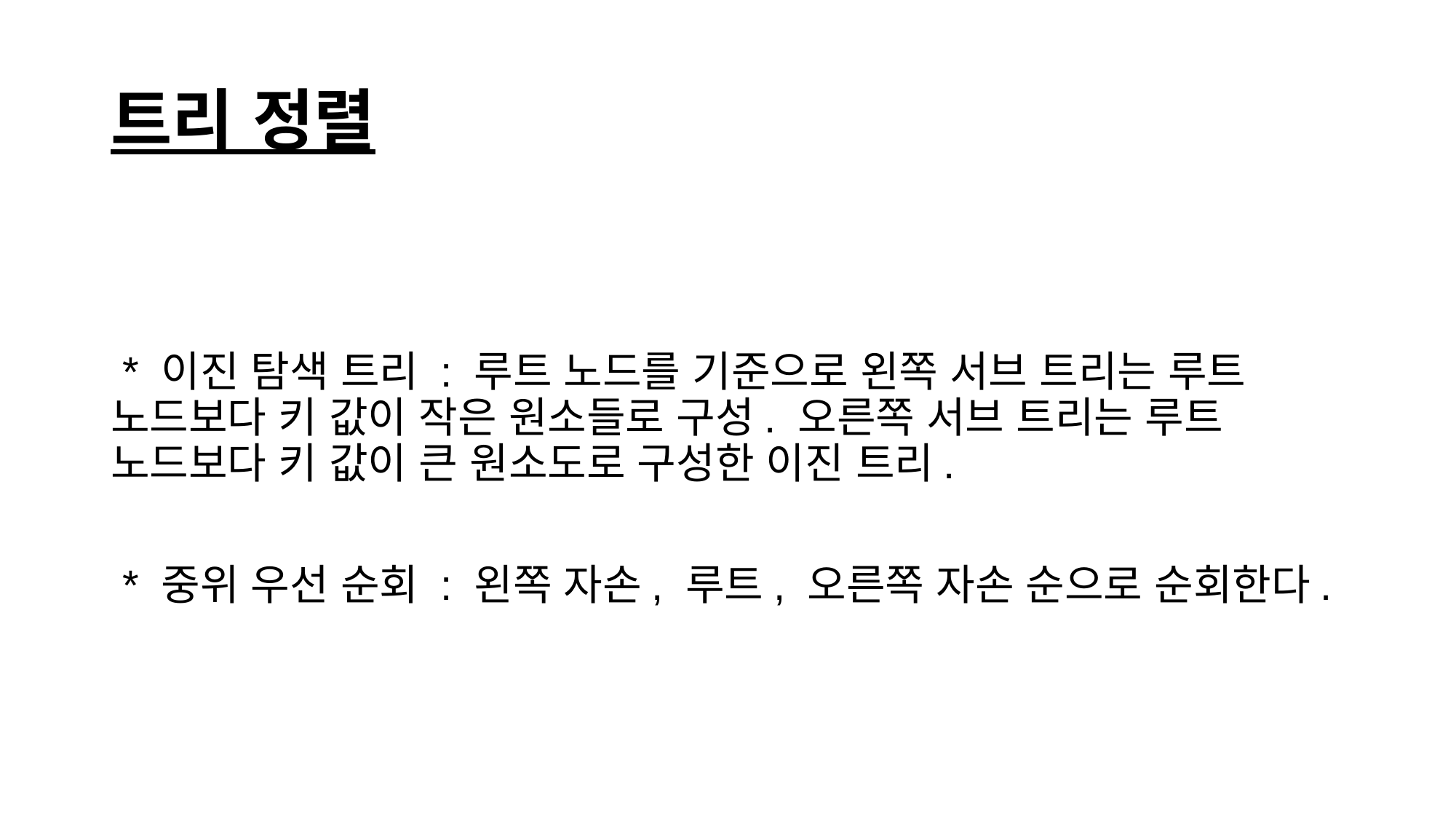

# 트리 정렬

 * 이진 탐색 트리 : 루트 노드를 기준으로 왼쪽 서브 트리는 루트 노드보다 키 값이 작은 원소들로 구성. 오른쪽 서브 트리는 루트 노드보다 키 값이 큰 원소도로 구성한 이진 트리.

 * 중위 우선 순회 : 왼쪽 자손, 루트, 오른쪽 자손 순으로 순회한다.